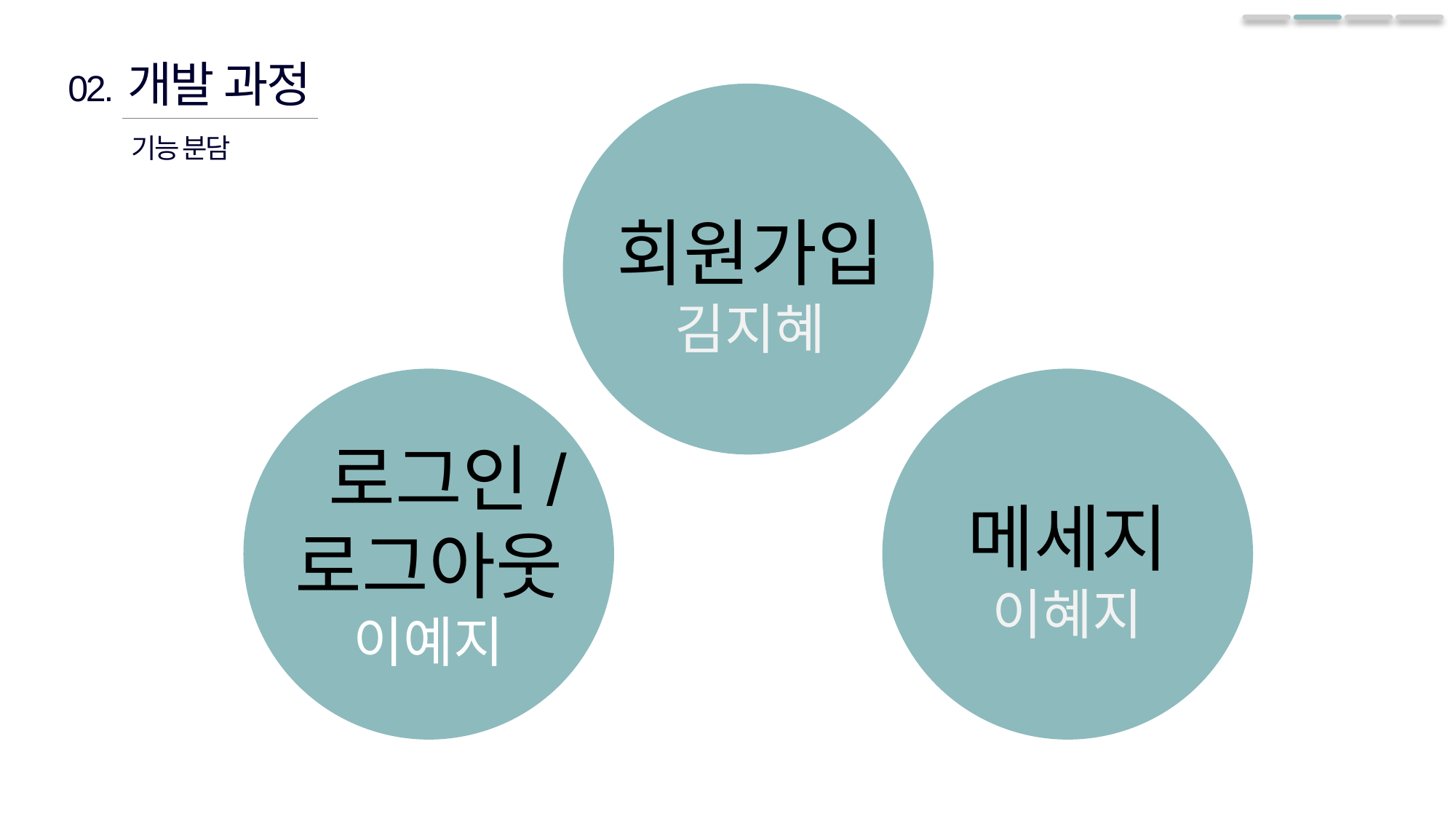

개발 과정
02.

기능 분담
회원가입
김지혜

 로그인/
로그아웃
이예지
메세지
이혜지